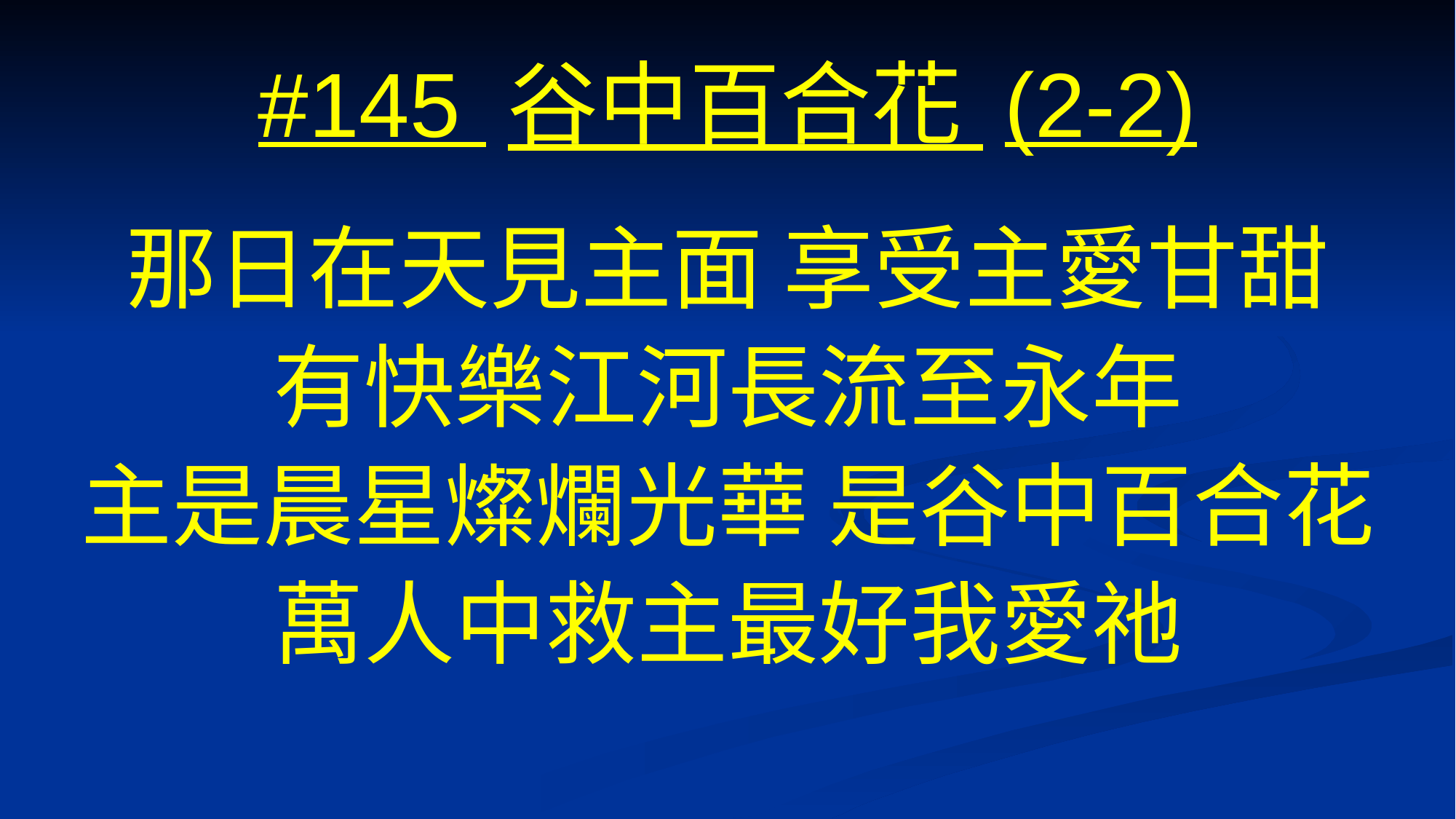

# #145 谷中百合花 (2-2)
那日在天見主面 享受主愛甘甜
有快樂江河長流至永年
主是晨星燦爛光華 是谷中百合花
萬人中救主最好我愛祂